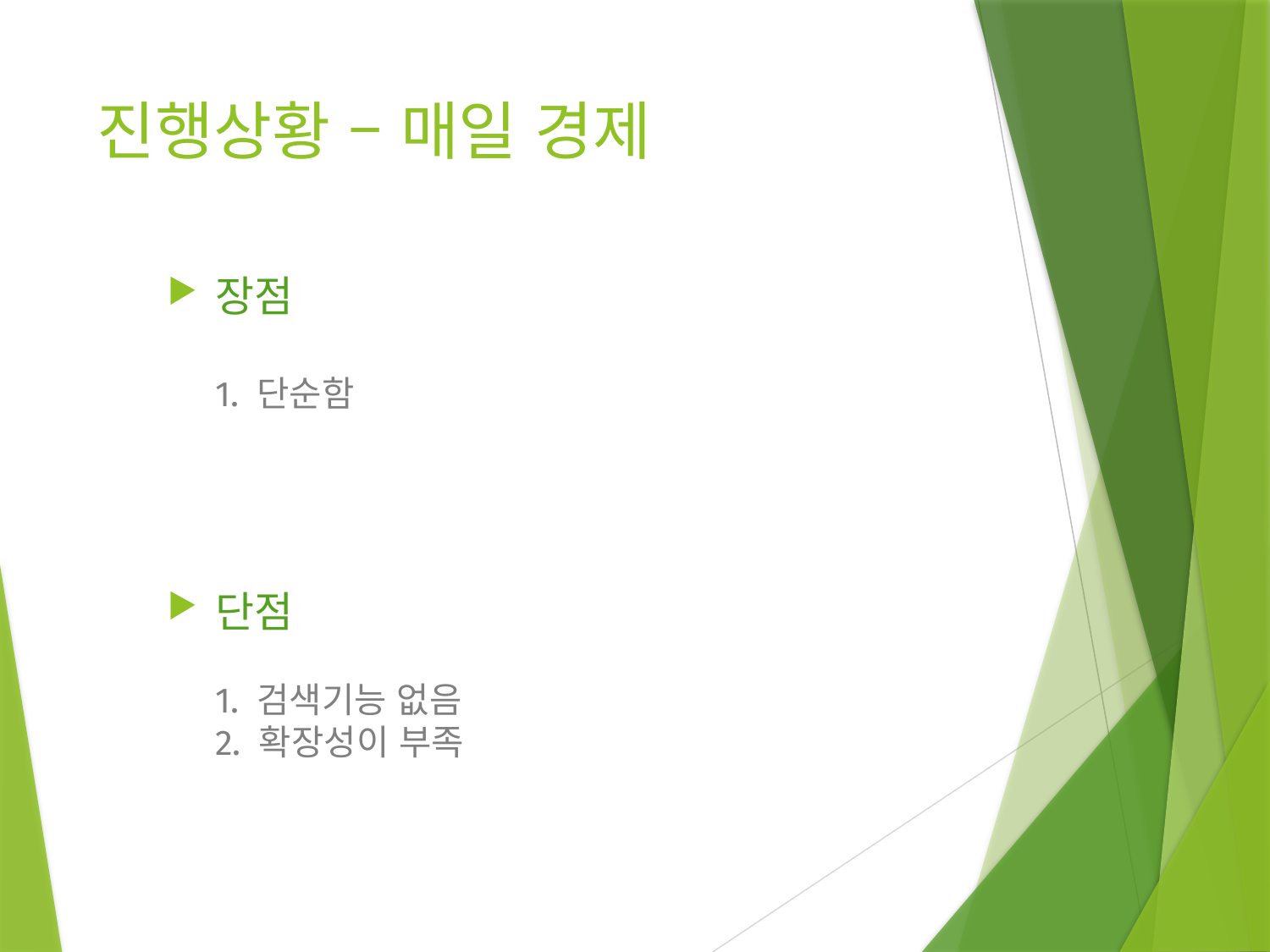

# 진행상황 – 매일 경제
장점
1. 단순함

단점
1. 검색기능 없음
2. 확장성이 부족